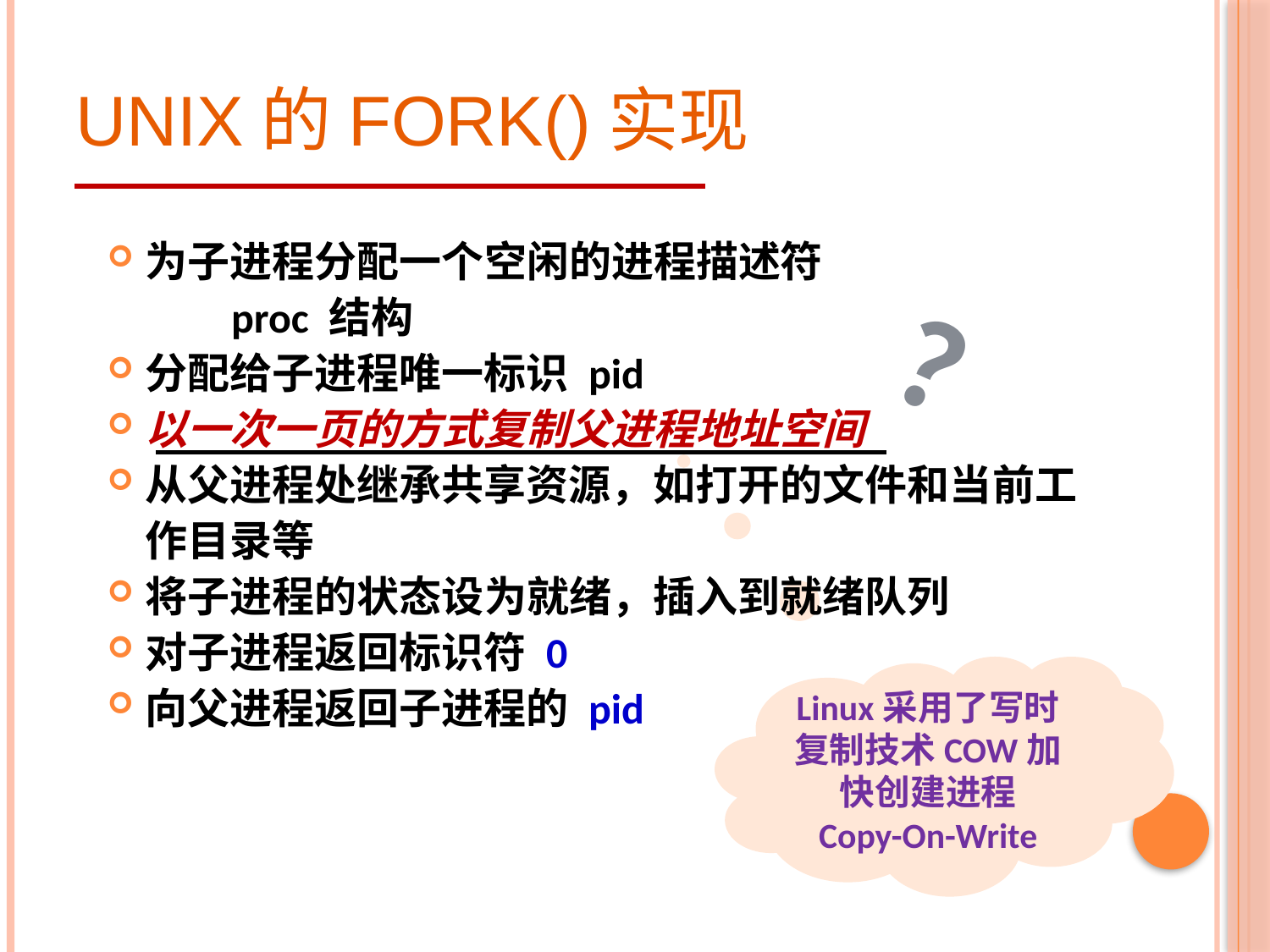

# UNIX的fork()实现
为子进程分配一个空闲的进程描述符
             proc 结构
分配给子进程唯一标识 pid
以一次一页的方式复制父进程地址空间
从父进程处继承共享资源，如打开的文件和当前工作目录等
将子进程的状态设为就绪，插入到就绪队列
对子进程返回标识符 0
向父进程返回子进程的 pid
？
Linux采用了写时复制技术COW加快创建进程
Copy-On-Write